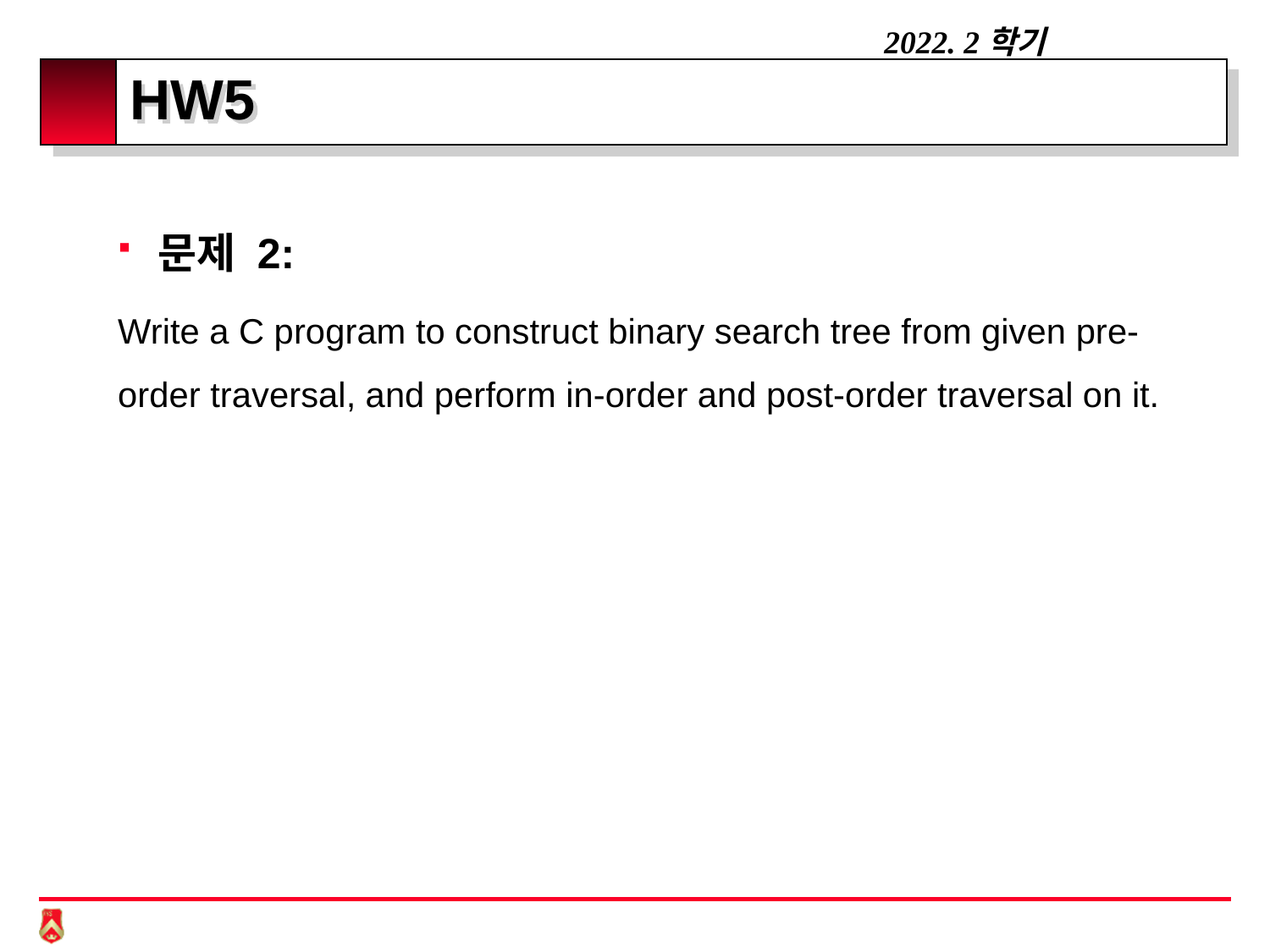

# HW5

문제 2:
Write a C program to construct binary search tree from given pre-order traversal, and perform in-order and post-order traversal on it.